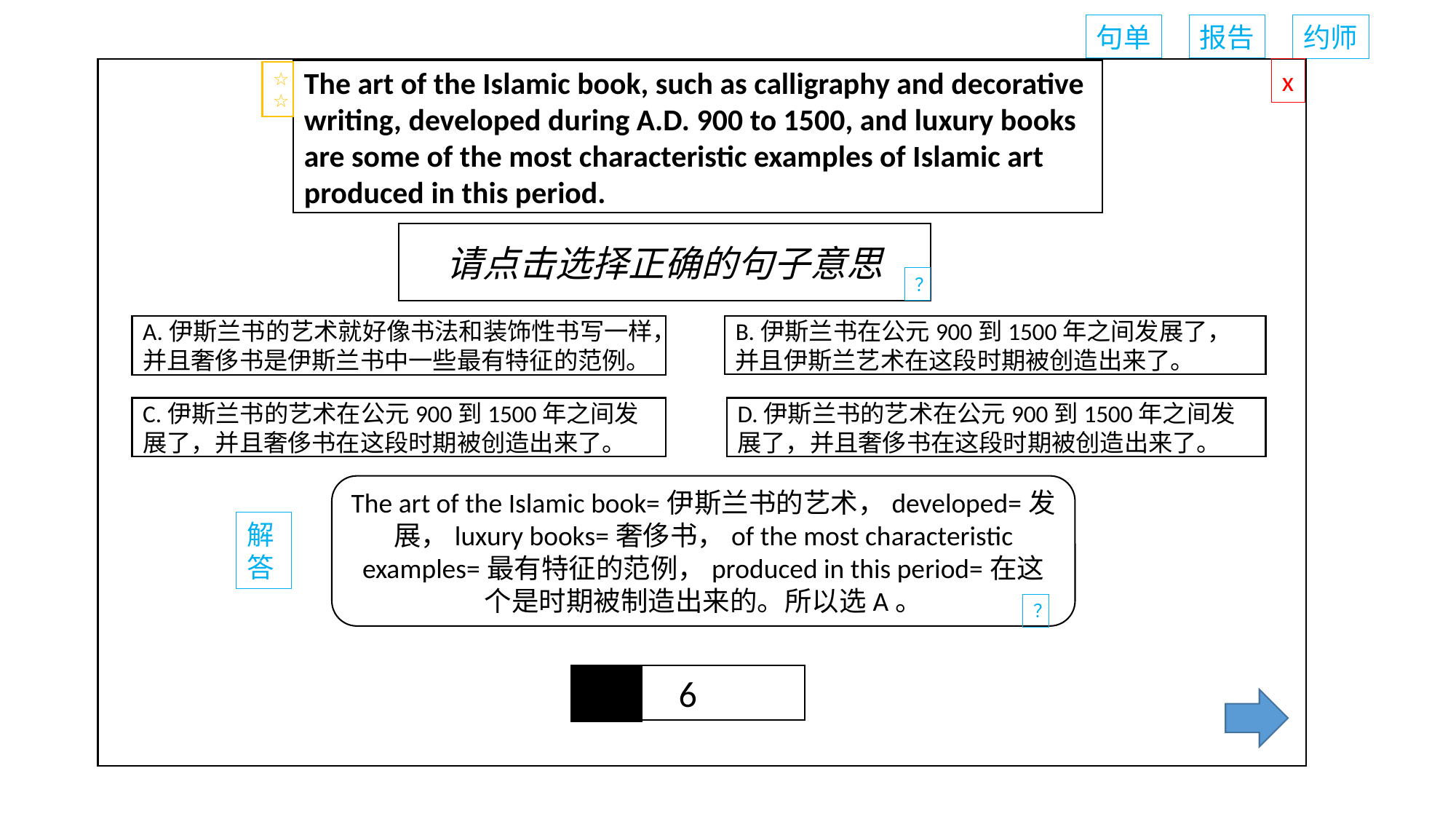

句单
报告
约师

x
The art of the Islamic book, such as calligraphy and decorative writing, developed during A.D. 900 to 1500, and luxury books are some of the most characteristic examples of Islamic art produced in this period.
☆☆
00: 00
请点击选择正确的句子意思
？
B.伊斯兰书在公元900到1500年之间发展了，并且伊斯兰艺术在这段时期被创造出来了。
A.伊斯兰书的艺术就好像书法和装饰性书写一样，并且奢侈书是伊斯兰书中一些最有特征的范例。
C.伊斯兰书的艺术在公元900到1500年之间发展了，并且奢侈书在这段时期被创造出来了。
D.伊斯兰书的艺术在公元900到1500年之间发展了，并且奢侈书在这段时期被创造出来了。
The art of the Islamic book=伊斯兰书的艺术，developed=发展，luxury books=奢侈书，of the most characteristic examples=最有特征的范例，produced in this period=在这个是时期被制造出来的。所以选A。
解
答
？
6